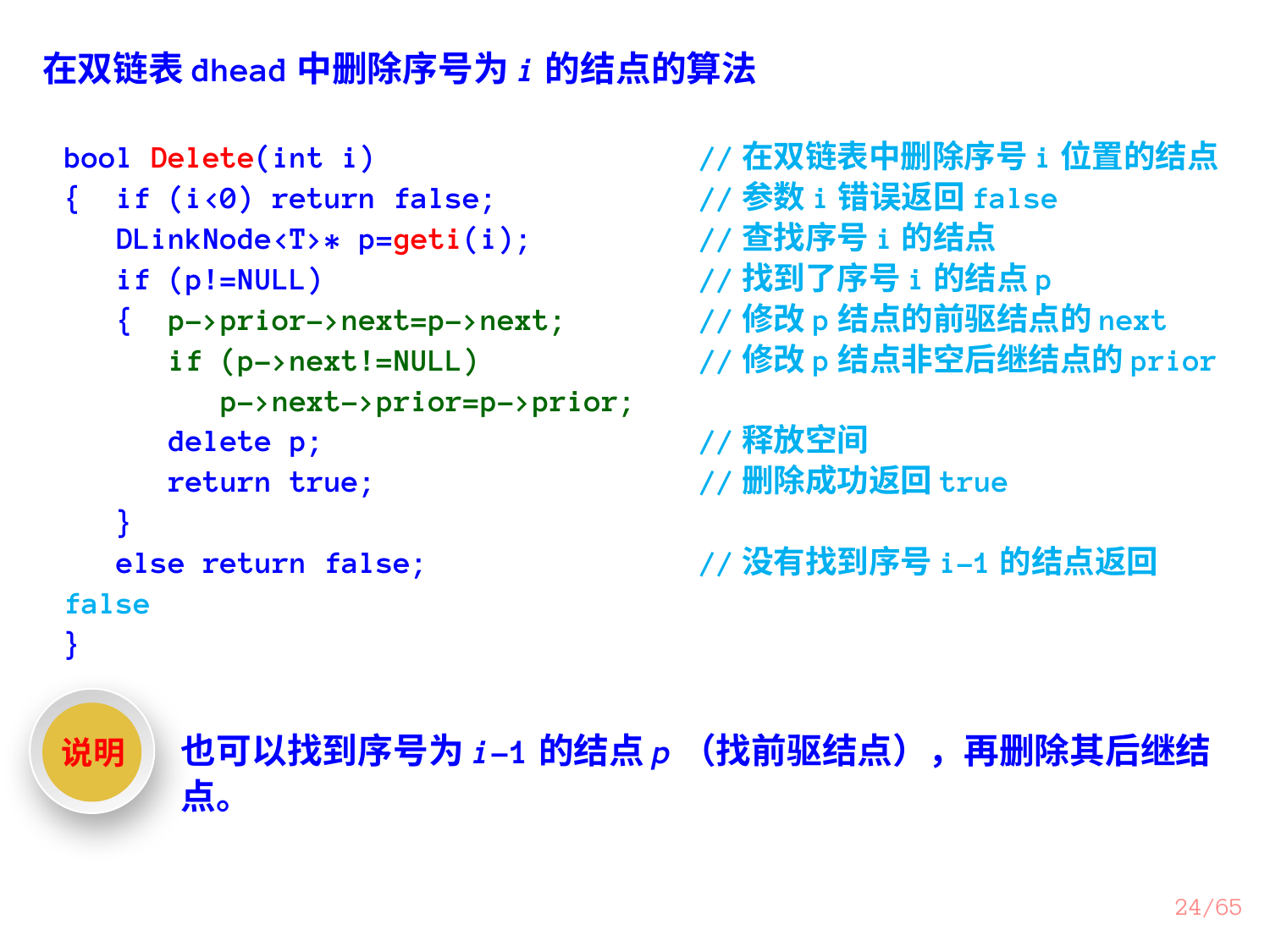

在双链表dhead中删除序号为i的结点的算法
bool Delete(int i)			//在双链表中删除序号i位置的结点
{  if (i<0) return false; 		//参数i错误返回false
   DLinkNode<T>* p=geti(i);		//查找序号i的结点
   if (p!=NULL)			//找到了序号i的结点p
   {  p->prior->next=p->next;		//修改p结点的前驱结点的next
      if (p->next!=NULL)		//修改p结点非空后继结点的prior
         p->next->prior=p->prior;
      delete p;			//释放空间
      return true;			//删除成功返回true
   }
   else return false;			//没有找到序号i-1的结点返回false
}

说明
也可以找到序号为i-1的结点p（找前驱结点），再删除其后继结点。
24/65